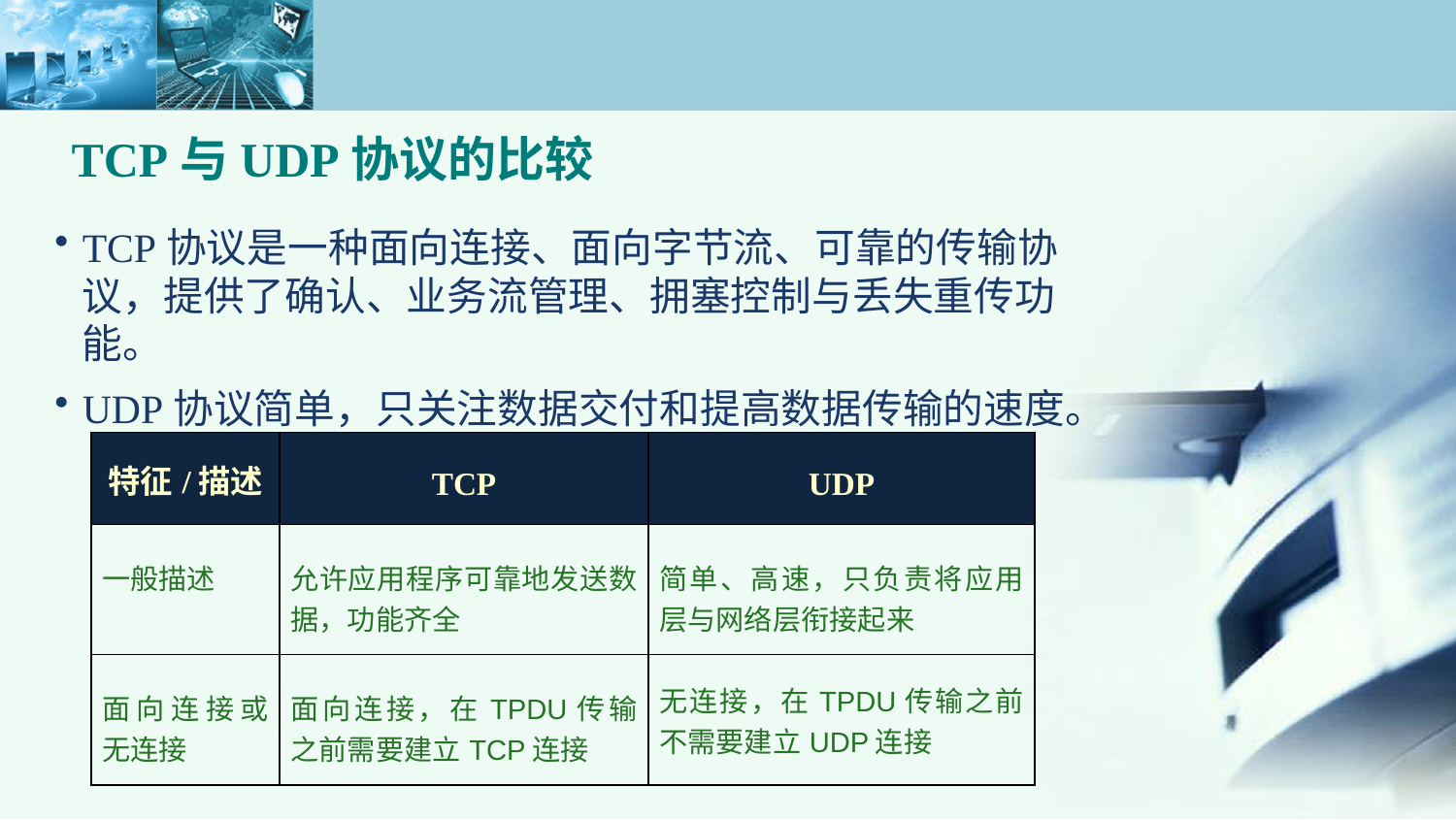

TCP与UDP协议的比较
TCP协议是一种面向连接、面向字节流、可靠的传输协议，提供了确认、业务流管理、拥塞控制与丢失重传功能。
UDP协议简单，只关注数据交付和提高数据传输的速度。
| 特征/描述 | TCP | UDP |
| --- | --- | --- |
| 一般描述 | 允许应用程序可靠地发送数据，功能齐全 | 简单、高速，只负责将应用层与网络层衔接起来 |
| 面向连接或无连接 | 面向连接，在TPDU传输之前需要建立TCP连接 | 无连接，在TPDU传输之前不需要建立UDP连接 |